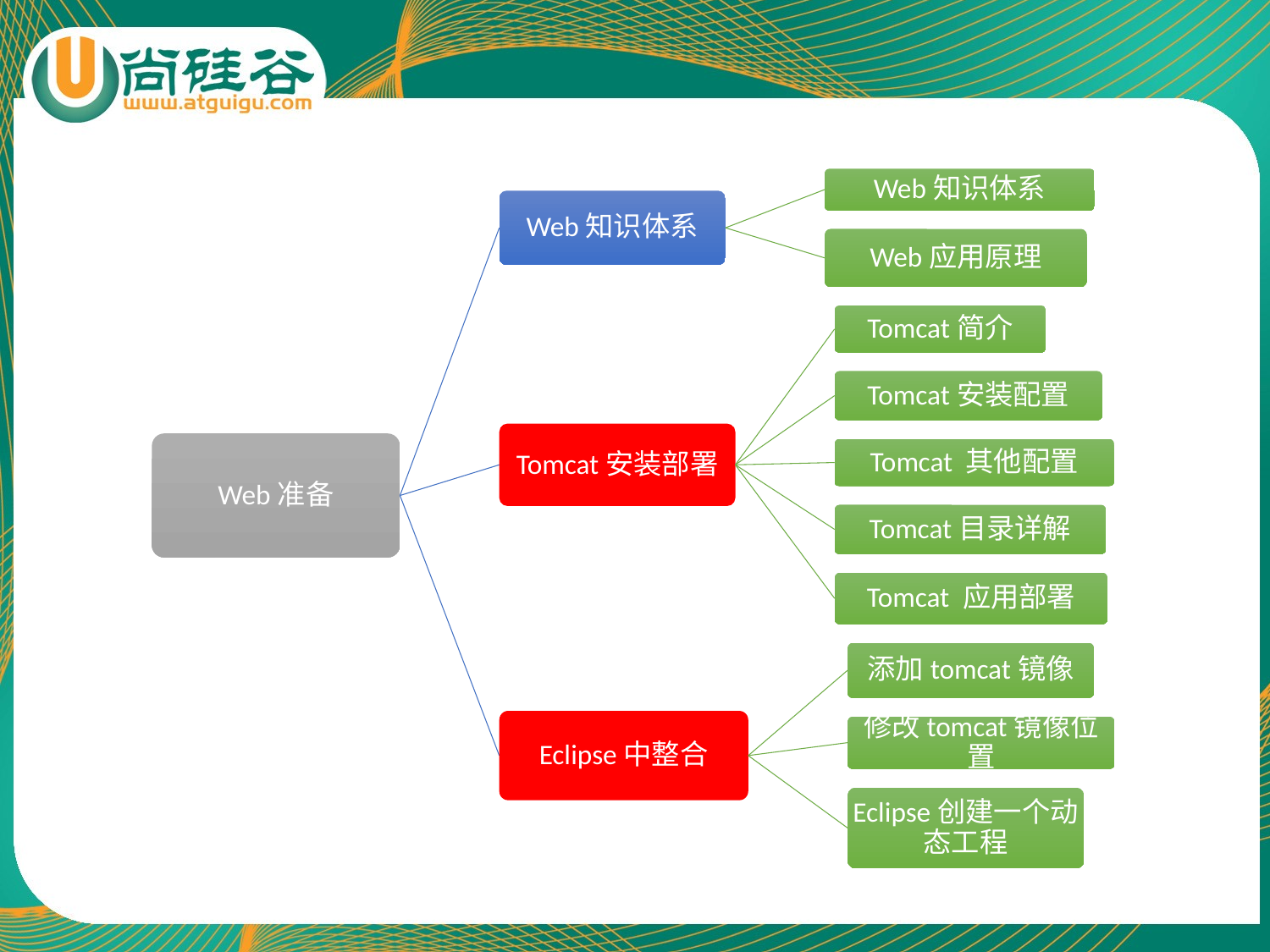

Web准备

Web知识体系

Web知识体系

Web应用原理

Tomcat安装部署

Tomcat简介

Tomcat安装配置

Tomcat 其他配置

Tomcat目录详解

Tomcat 应用部署

Eclipse中整合

添加tomcat镜像

修改tomcat镜像位置

Eclipse创建一个动态工程